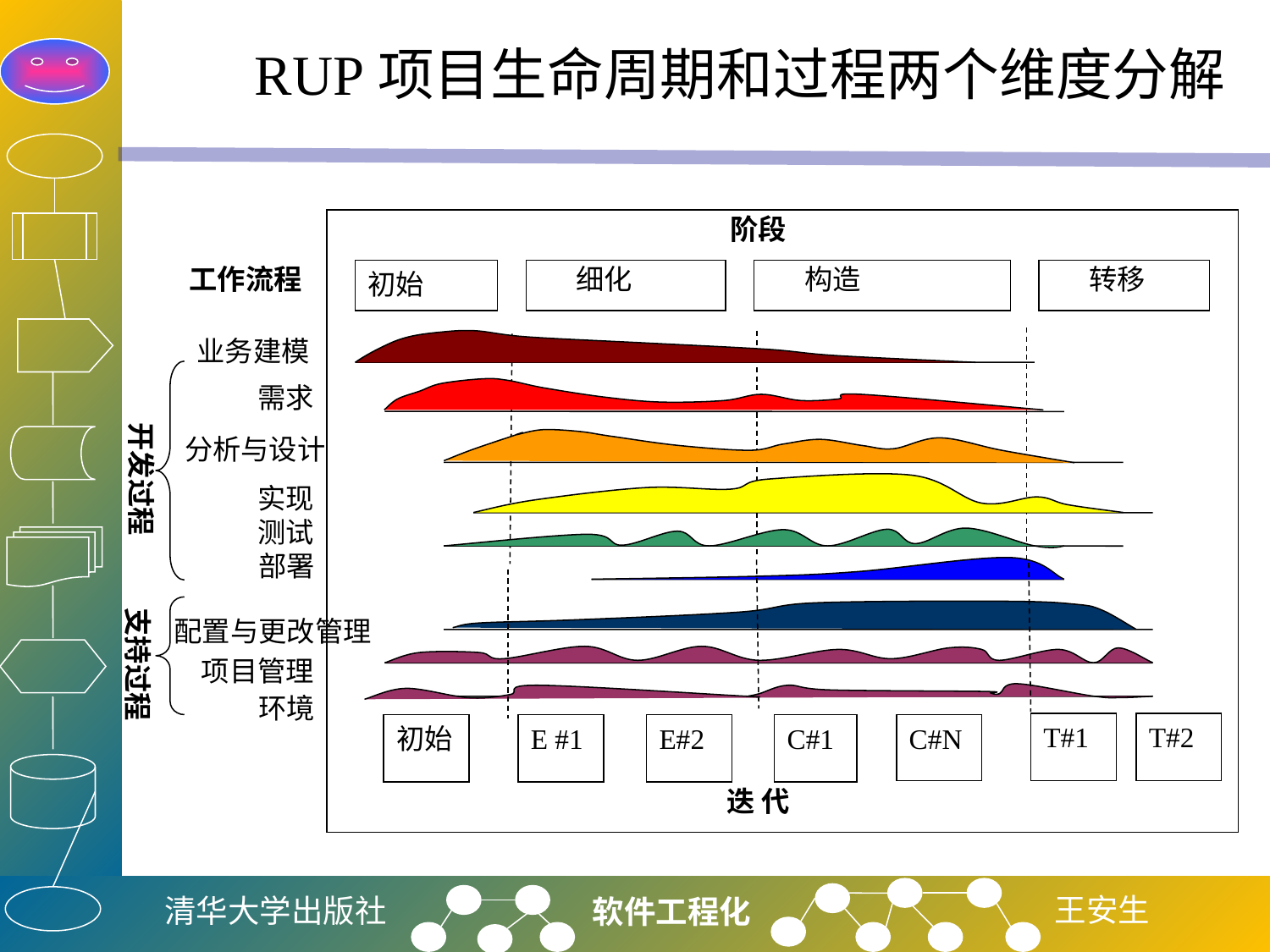

# RUP项目生命周期和过程两个维度分解

阶段
工作流程
初始
细化
构造
转移
业务建模

开发过程
需求
分析与设计
实现
测试
部署
支持过程

配置与更改管理
项目管理
环境
T#1
T#2
初始
E #1
E#2
C#1
C#N
迭 代